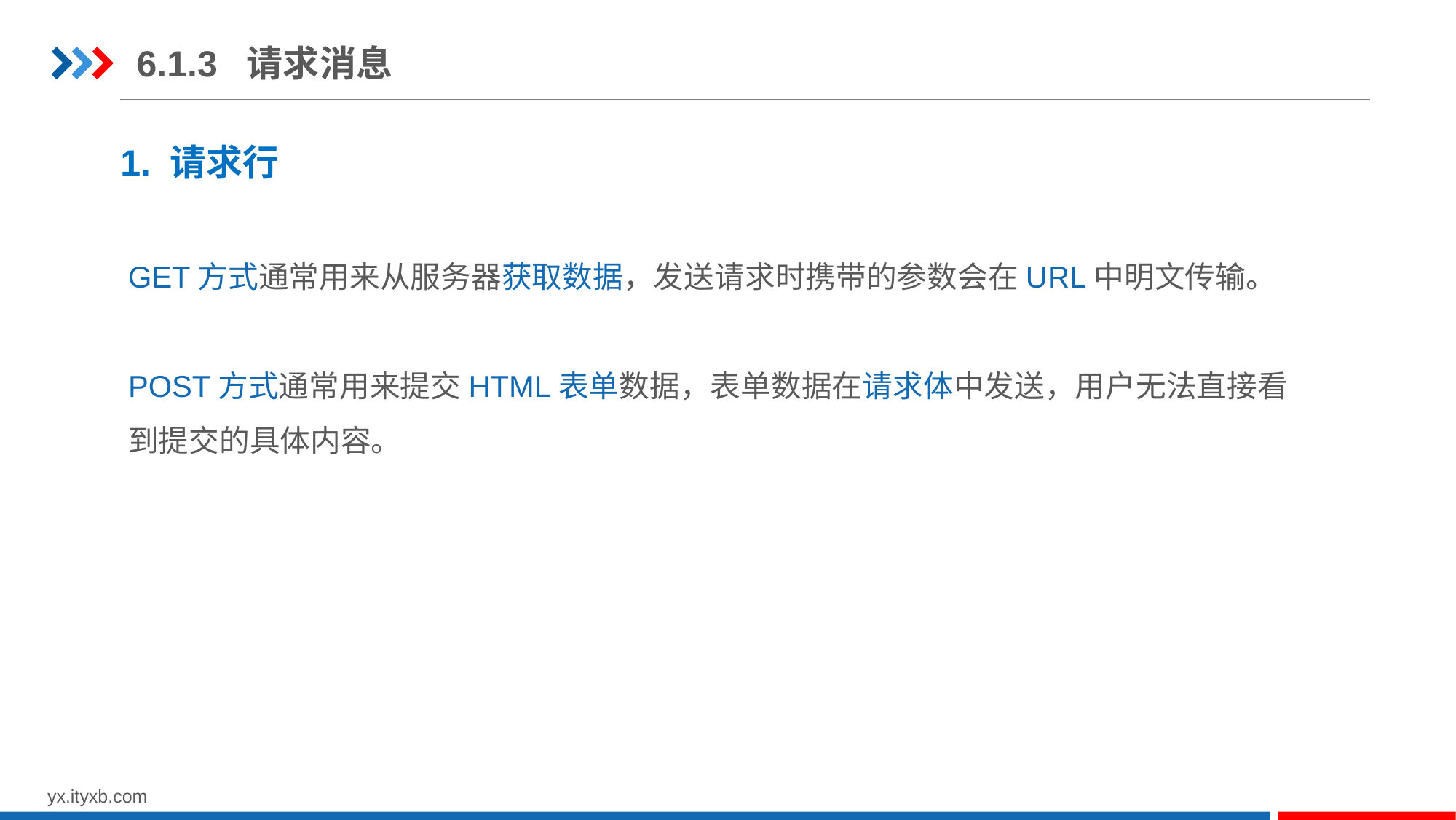

6.1.3  请求消息
1. 请求行
GET方式通常用来从服务器获取数据，发送请求时携带的参数会在URL中明文传输。

POST方式通常用来提交HTML表单数据，表单数据在请求体中发送，用户无法直接看到提交的具体内容。